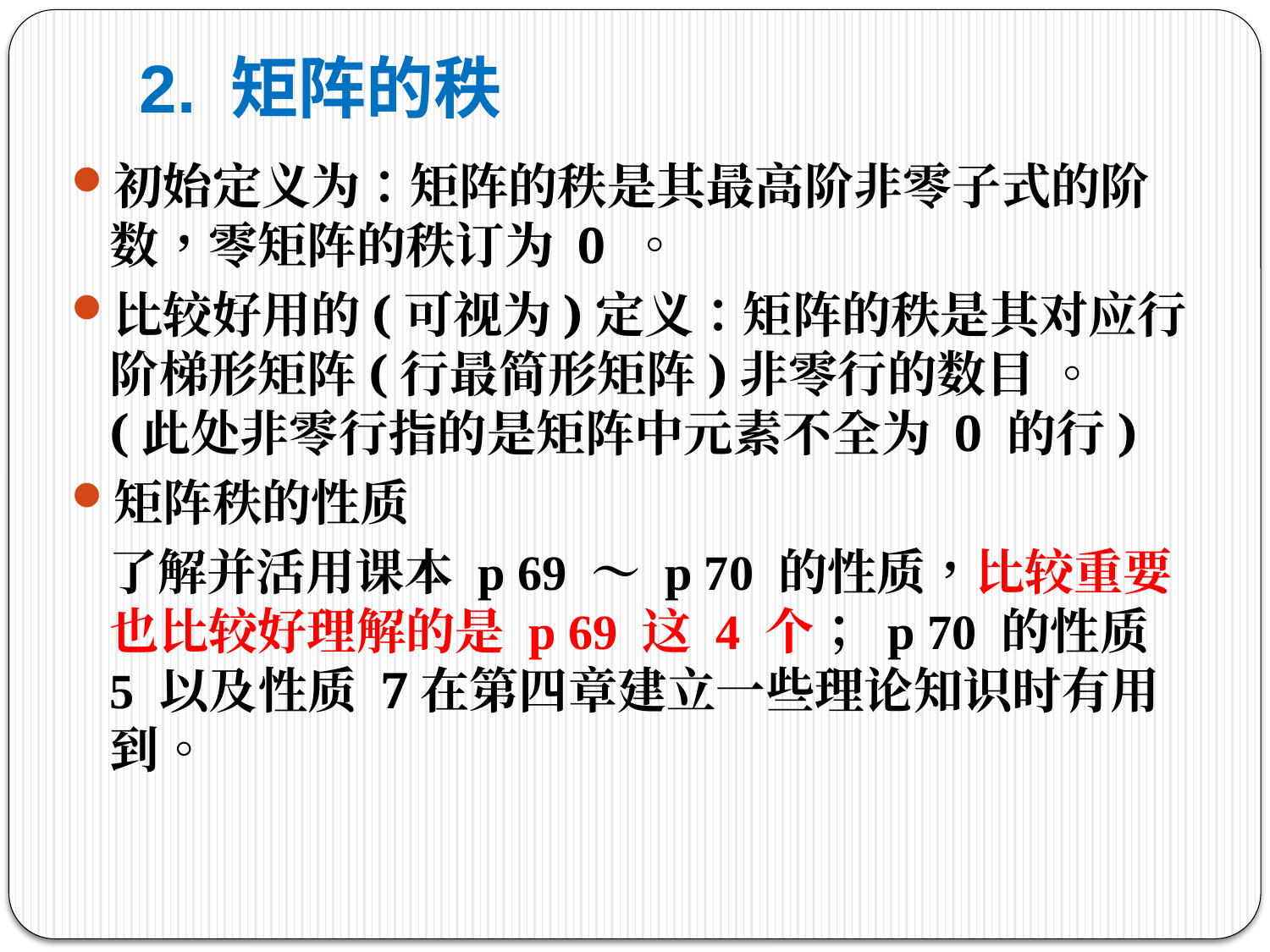

# 2. 矩阵的秩
初始定义为：矩阵的秩是其最高阶非零子式的阶数，零矩阵的秩订为 0 。
比较好用的(可视为)定义：矩阵的秩是其对应行阶梯形矩阵(行最简形矩阵)非零行的数目 。(此处非零行指的是矩阵中元素不全为 0 的行)
矩阵秩的性质
  了解并活用课本 p 69 ～ p 70 的性质，比较重要也比较好理解的是 p 69 这 4 个； p 70 的性质 5 以及性质 7在第四章建立一些理论知识时有用到。